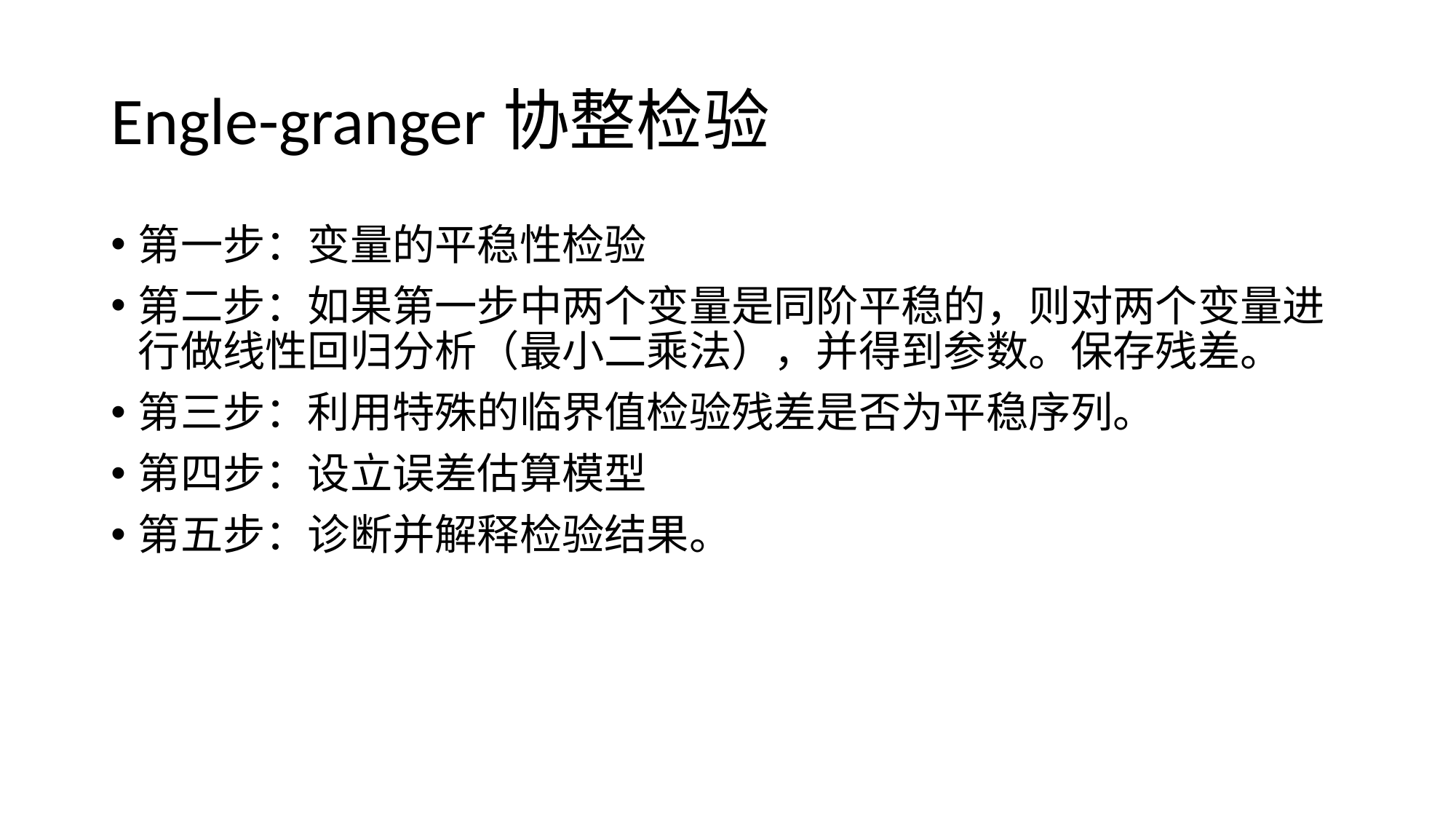

# Engle-granger协整检验
第一步：变量的平稳性检验
第二步：如果第一步中两个变量是同阶平稳的，则对两个变量进行做线性回归分析（最小二乘法），并得到参数。保存残差。
第三步：利用特殊的临界值检验残差是否为平稳序列。
第四步：设立误差估算模型
第五步：诊断并解释检验结果。